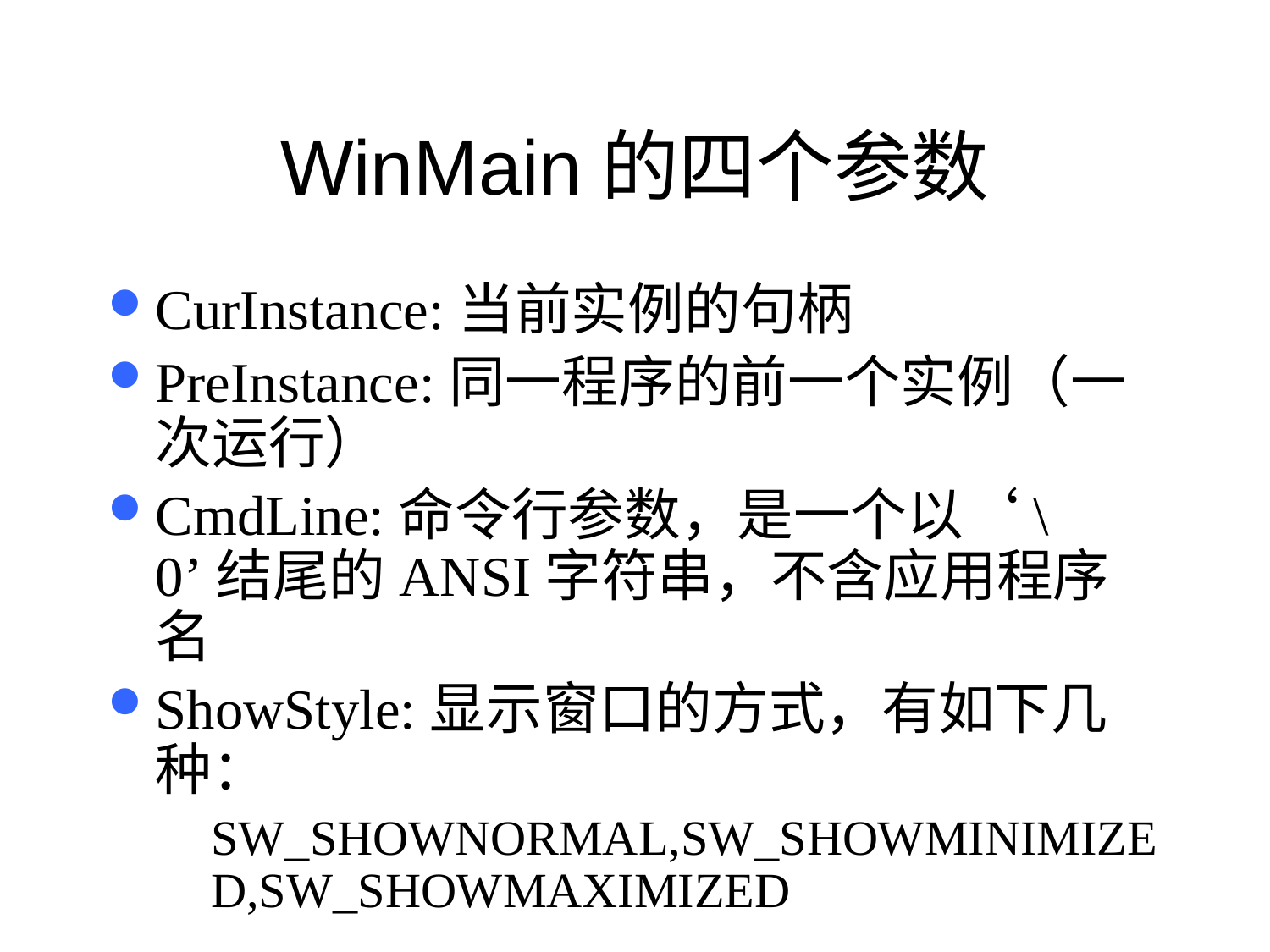

# WinMain的四个参数
CurInstance:当前实例的句柄
PreInstance:同一程序的前一个实例（一次运行）
CmdLine:命令行参数，是一个以‘\0’结尾的ANSI字符串，不含应用程序名
ShowStyle:显示窗口的方式，有如下几种：
SW_SHOWNORMAL,SW_SHOWMINIMIZED,SW_SHOWMAXIMIZED
13